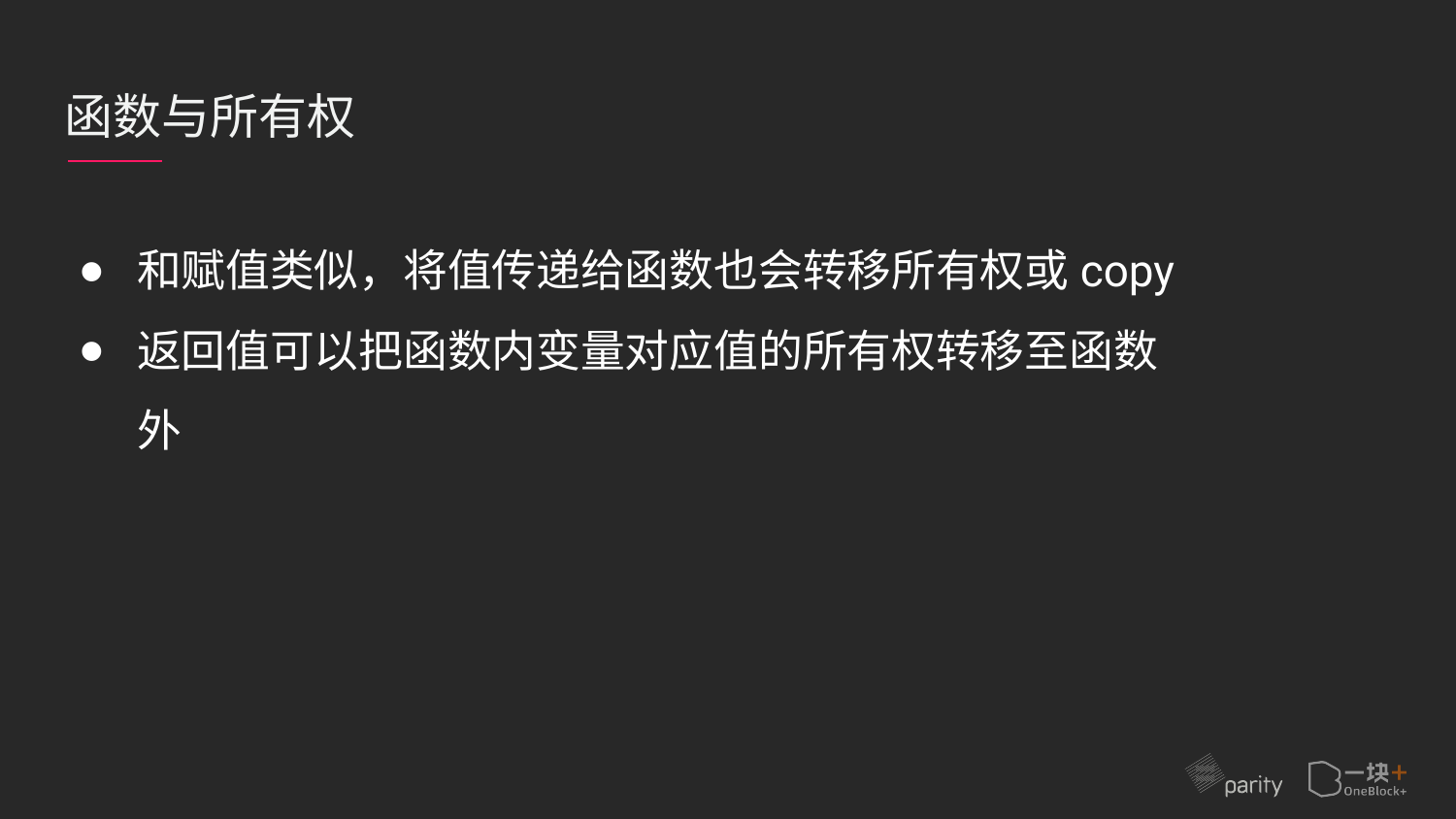

# 函数与所有权
和赋值类似，将值传递给函数也会转移所有权或copy
返回值可以把函数内变量对应值的所有权转移至函数外